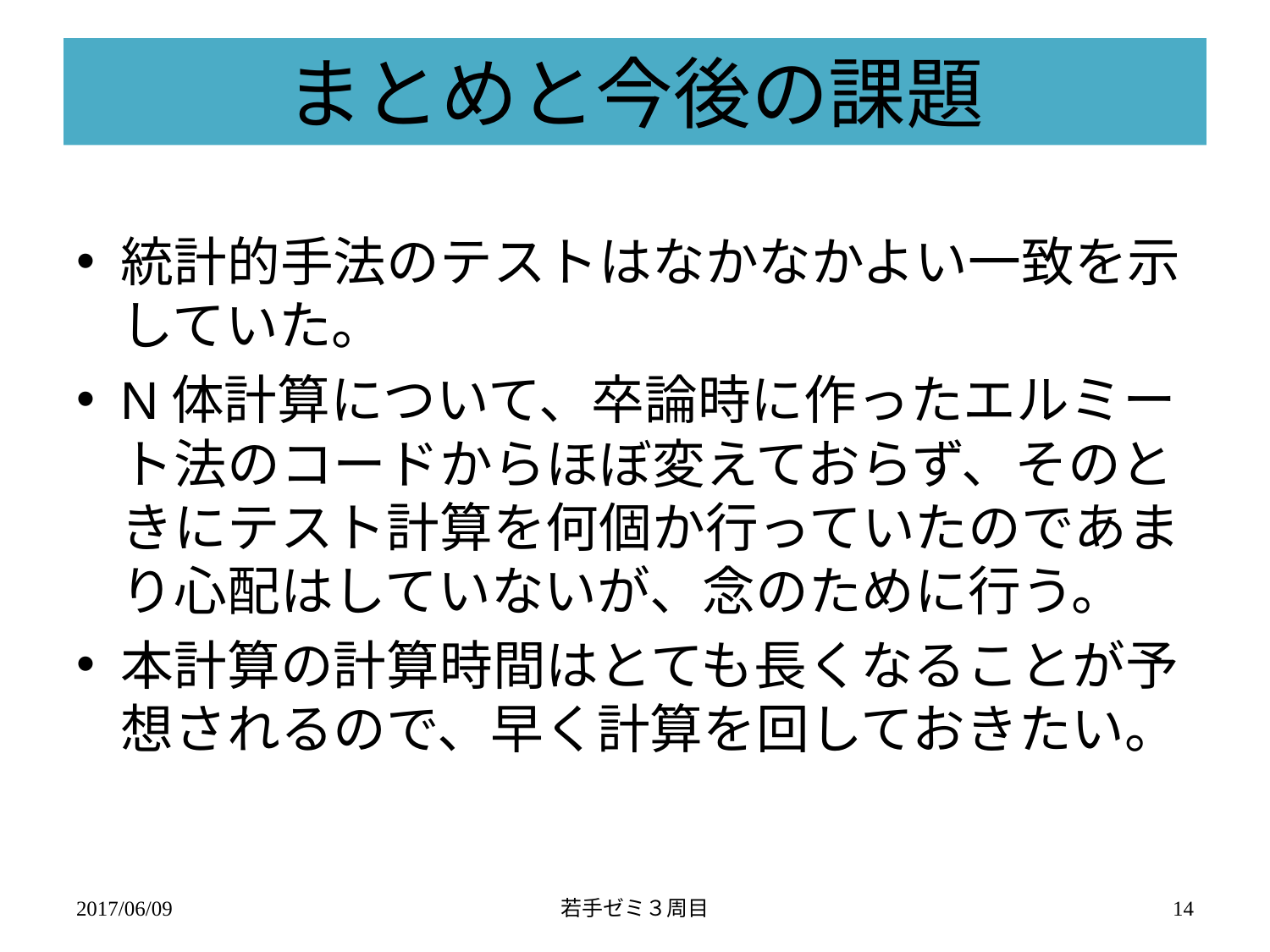

# まとめと今後の課題
統計的手法のテストはなかなかよい一致を示していた。
N体計算について、卒論時に作ったエルミート法のコードからほぼ変えておらず、そのときにテスト計算を何個か行っていたのであまり心配はしていないが、念のために行う。
本計算の計算時間はとても長くなることが予想されるので、早く計算を回しておきたい。
2017/06/09
若手ゼミ３周目
14